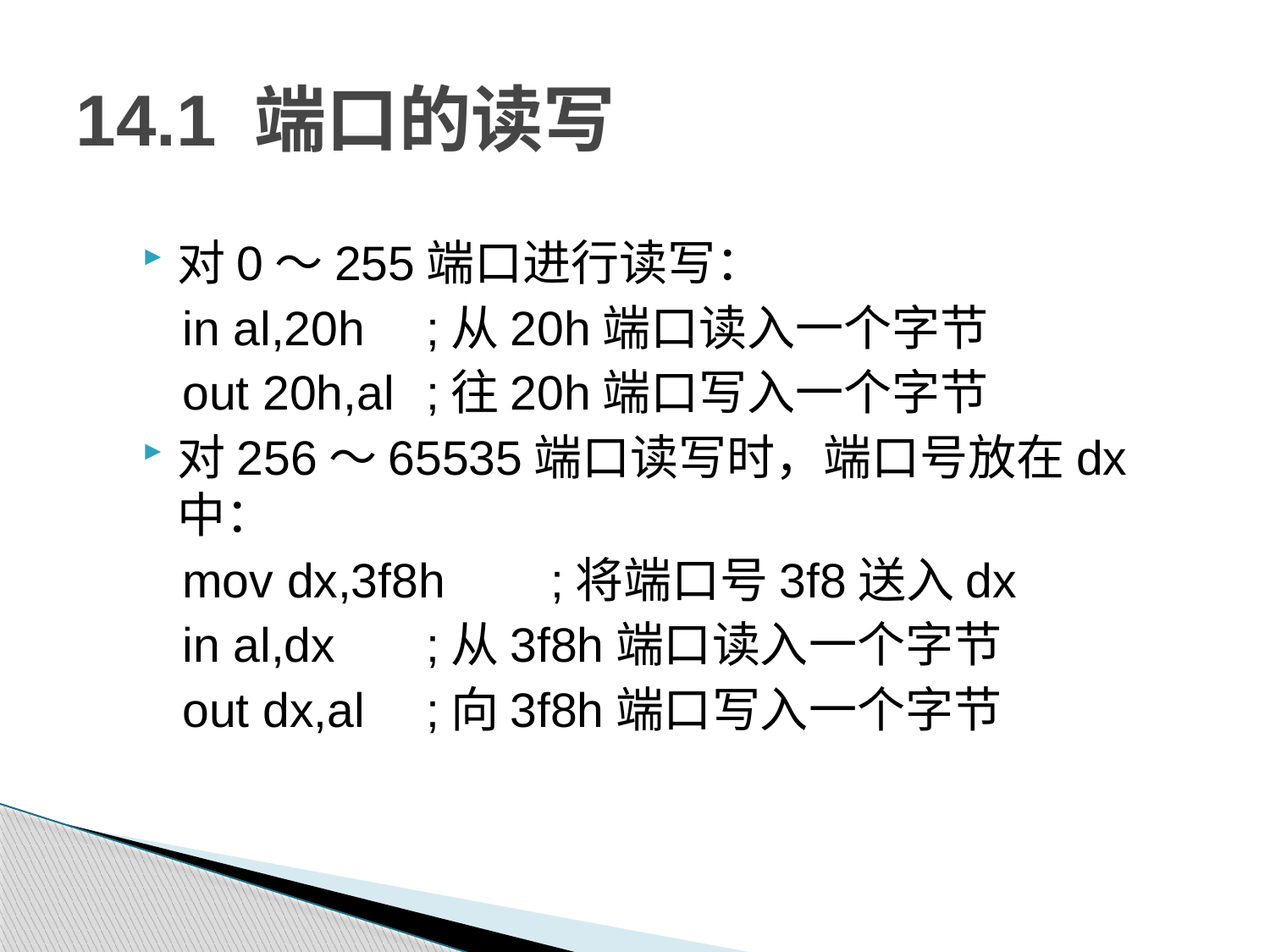

# 14.1 端口的读写
对0～255端口进行读写：
   in al,20h	;从20h端口读入一个字节
   out 20h,al 	;往20h端口写入一个字节
对256～65535端口读写时，端口号放在dx中：
   mov dx,3f8h 	;将端口号3f8送入dx
   in al,dx 		;从3f8h端口读入一个字节
   out dx,al 	;向3f8h端口写入一个字节